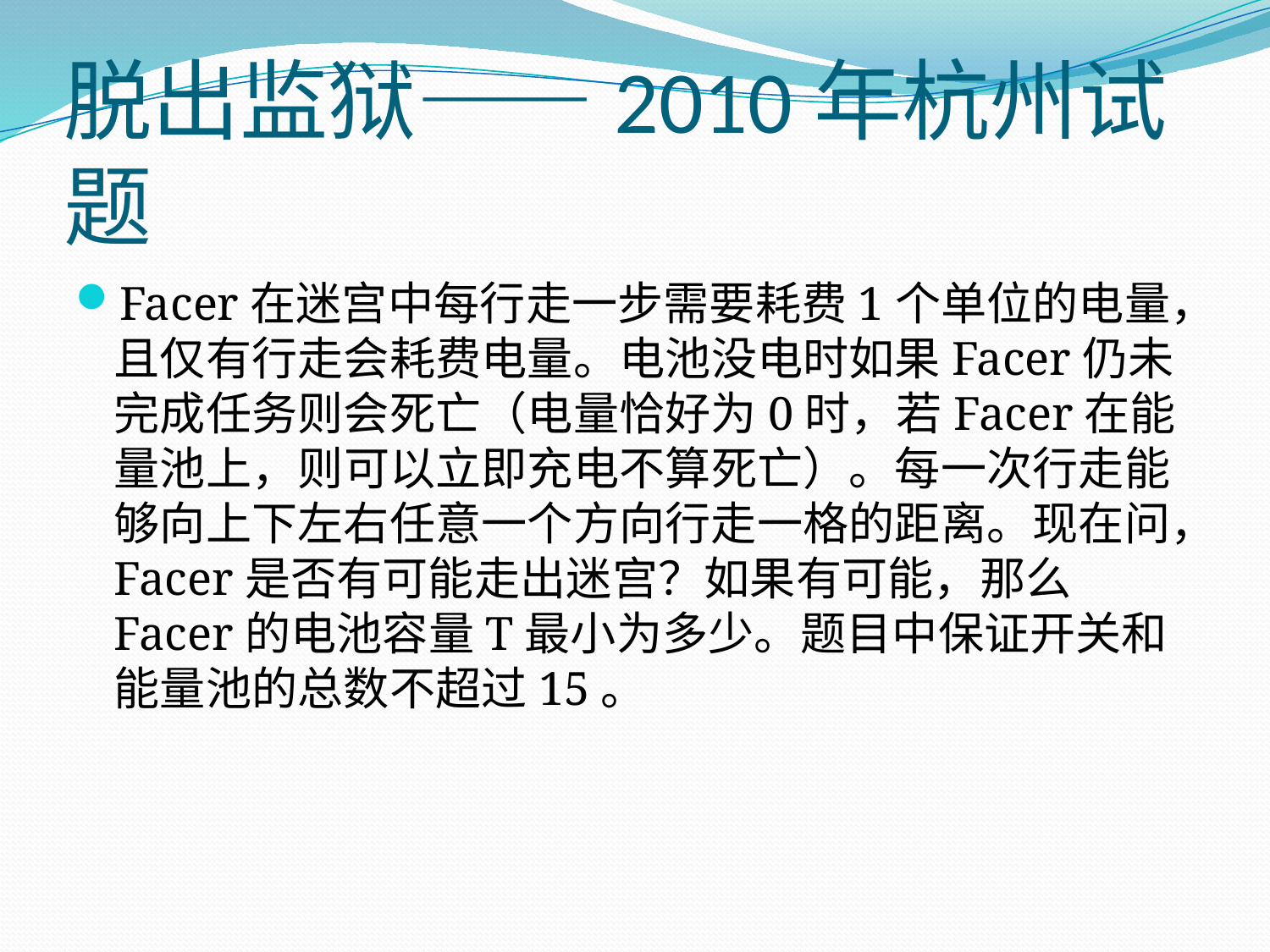

# 脱出监狱——2010年杭州试题
Facer在迷宫中每行走一步需要耗费1个单位的电量，且仅有行走会耗费电量。电池没电时如果Facer仍未完成任务则会死亡（电量恰好为0时，若Facer在能量池上，则可以立即充电不算死亡）。每一次行走能够向上下左右任意一个方向行走一格的距离。现在问，Facer是否有可能走出迷宫？如果有可能，那么Facer的电池容量T最小为多少。题目中保证开关和能量池的总数不超过15。